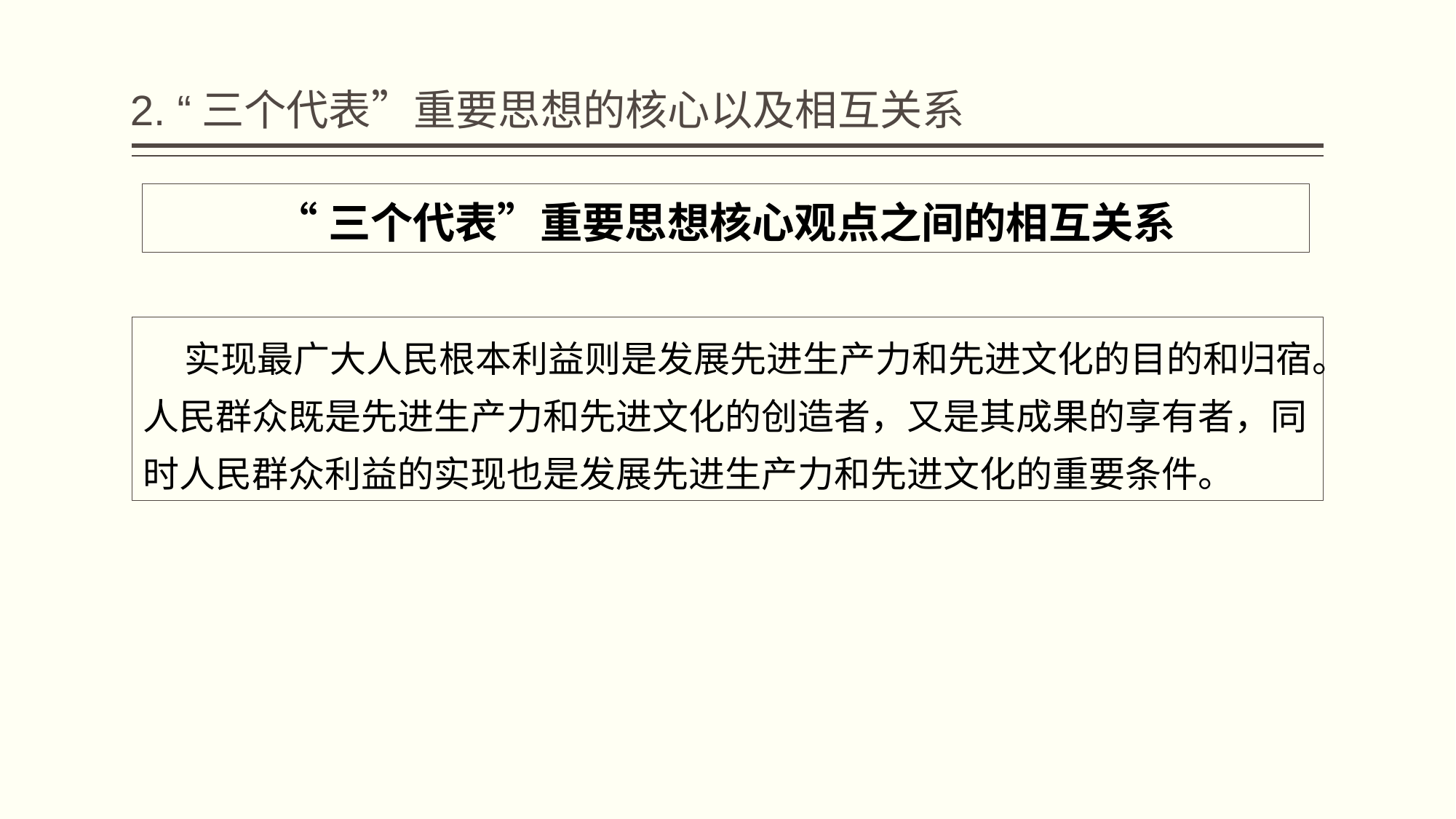

# 2. “三个代表”重要思想的核心以及相互关系
“三个代表”重要思想核心观点之间的相互关系
    实现最广大人民根本利益则是发展先进生产力和先进文化的目的和归宿。人民群众既是先进生产力和先进文化的创造者，又是其成果的享有者，同时人民群众利益的实现也是发展先进生产力和先进文化的重要条件。